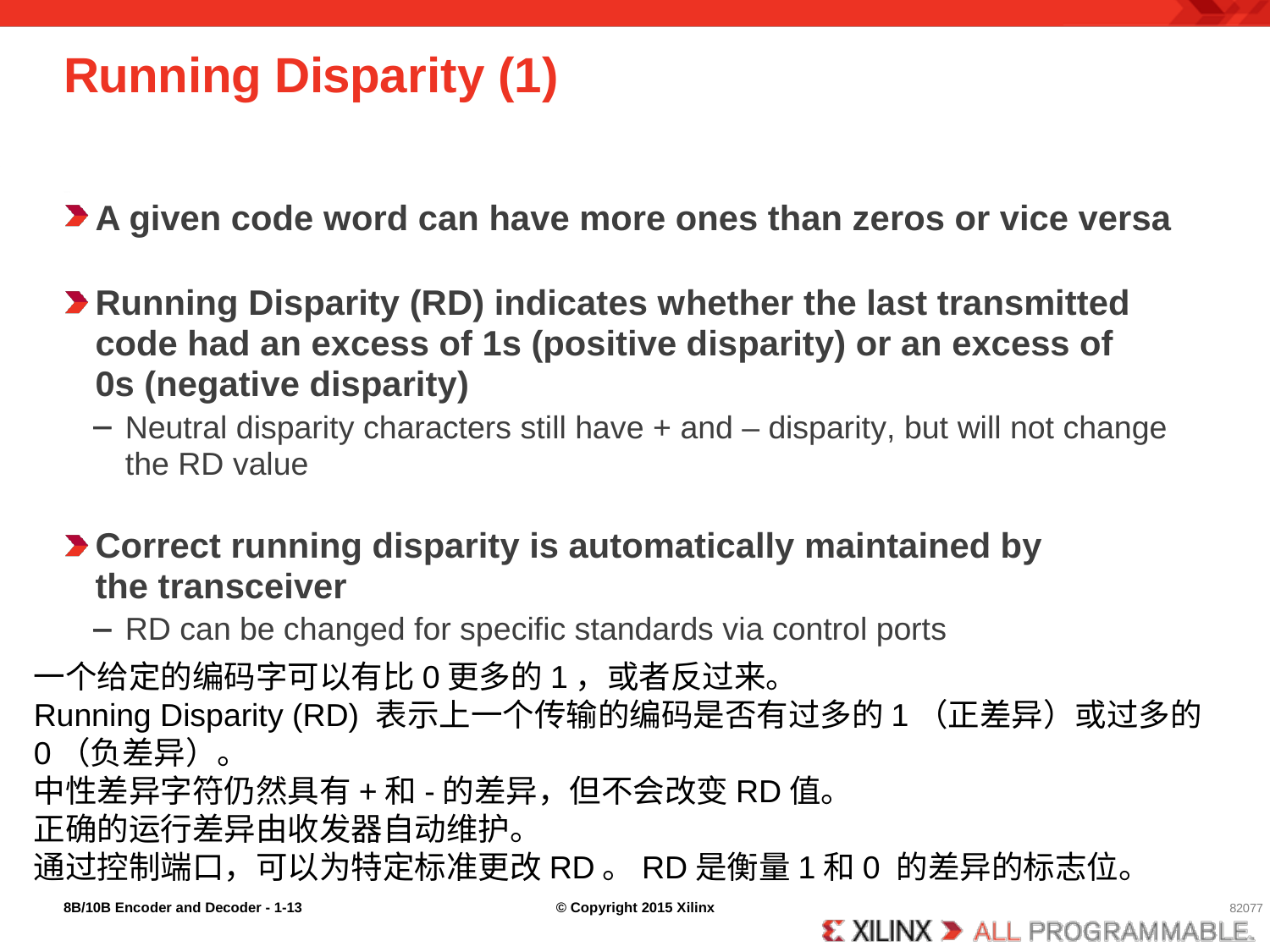

# Running Disparity (1)

1-13
27386**slide
A given code word can have more ones than zeros or vice versa

Running Disparity (RD) indicates whether the last transmitted code had an excess of 1s (positive disparity) or an excess of 0s (negative disparity)

Neutral disparity characters still have + and – disparity, but will not change the RD value
—
Correct running disparity is automatically maintained by the transceiver

RD can be changed for specific standards via control ports
—
一个给定的编码字可以有比0更多的1，或者反过来。
Running Disparity (RD) 表示上一个传输的编码是否有过多的1（正差异）或过多的0（负差异）。
中性差异字符仍然具有+和-的差异，但不会改变RD值。
正确的运行差异由收发器自动维护。
通过控制端口，可以为特定标准更改RD。RD是衡量1和0 的差异的标志位。
8B/10B Encoder and Decoder - 1-13
© Copyright 2015 Xilinx
82077